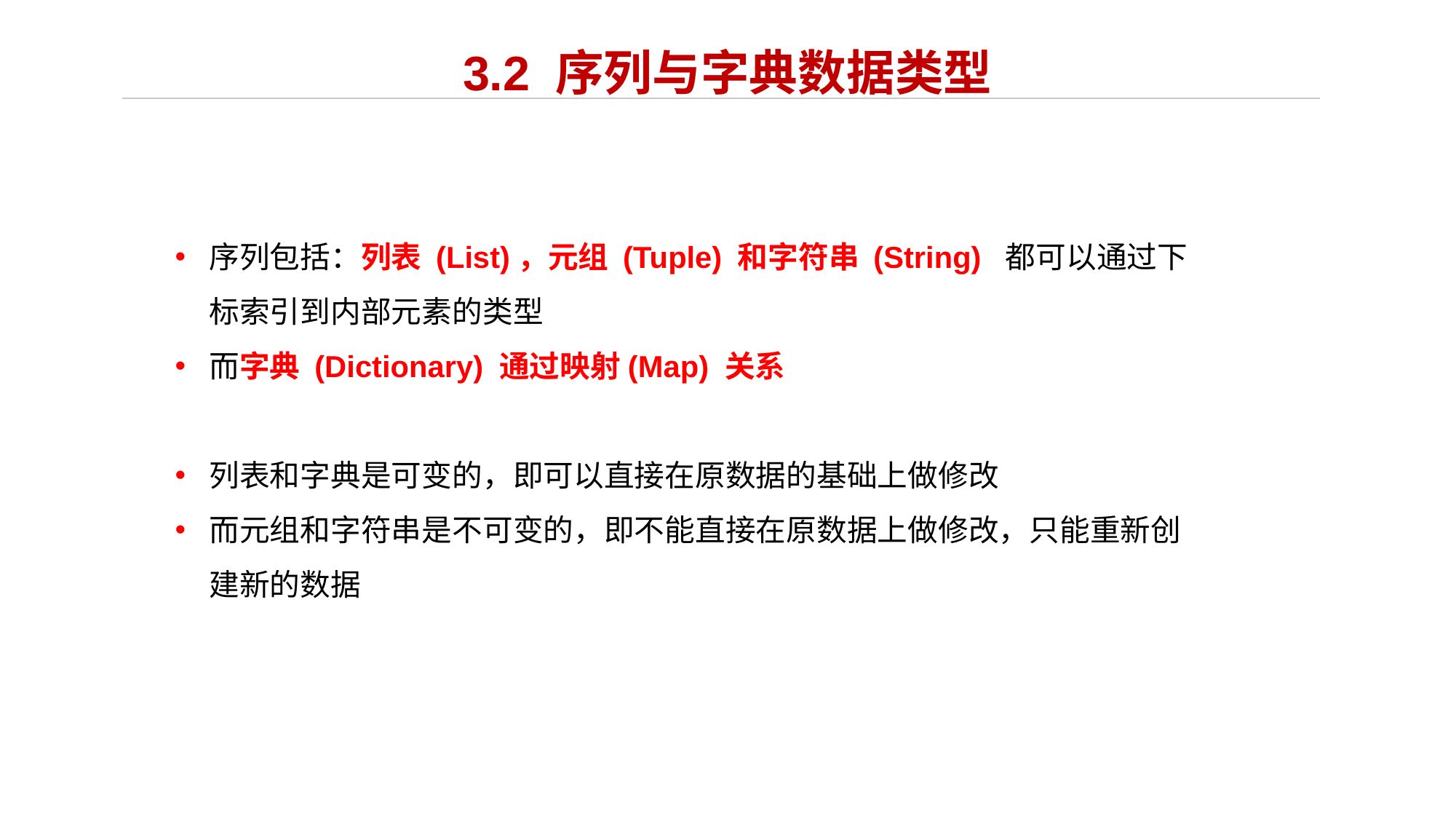

# 3.2 序列与字典数据类型
序列包括：列表 (List)，元组 (Tuple) 和字符串 (String)  都可以通过下标索引到内部元素的类型
而字典 (Dictionary) 通过映射(Map) 关系

列表和字典是可变的，即可以直接在原数据的基础上做修改
而元组和字符串是不可变的，即不能直接在原数据上做修改，只能重新创建新的数据